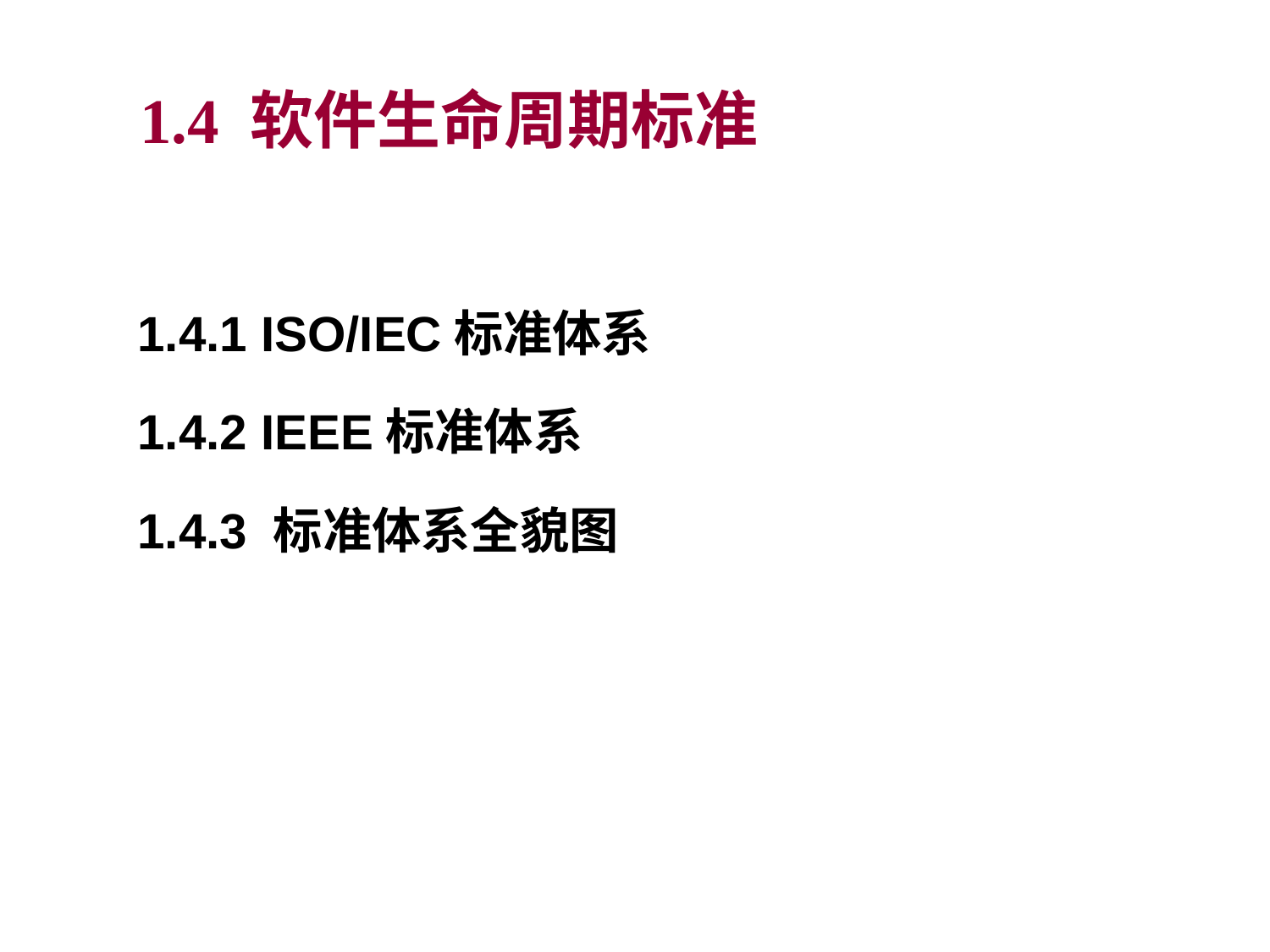

1.4 软件生命周期标准
1.4.1 ISO/IEC标准体系
1.4.2 IEEE标准体系
1.4.3 标准体系全貌图